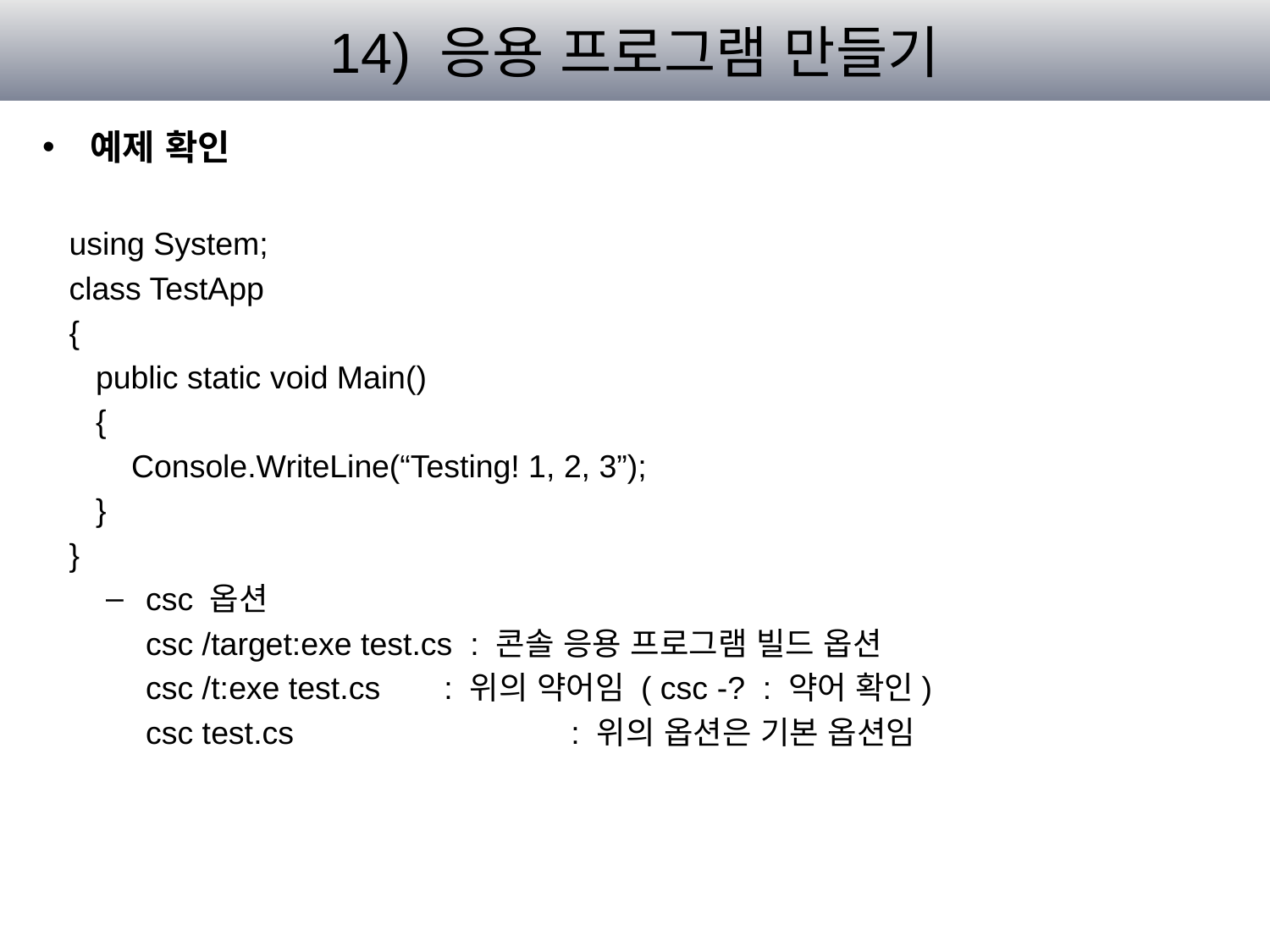

# 14) 응용 프로그램 만들기
예제 확인

   using System;
   class TestApp
   {
      public static void Main()
      {
          Console.WriteLine(“Testing! 1, 2, 3”);
      }
   }
csc 옵션
	csc /target:exe test.cs  : 콘솔 응용 프로그램 빌드 옵션
	csc /t:exe test.cs	     : 위의 약어임 ( csc -?  : 약어 확인)
	csc test.cs		     : 위의 옵션은 기본 옵션임